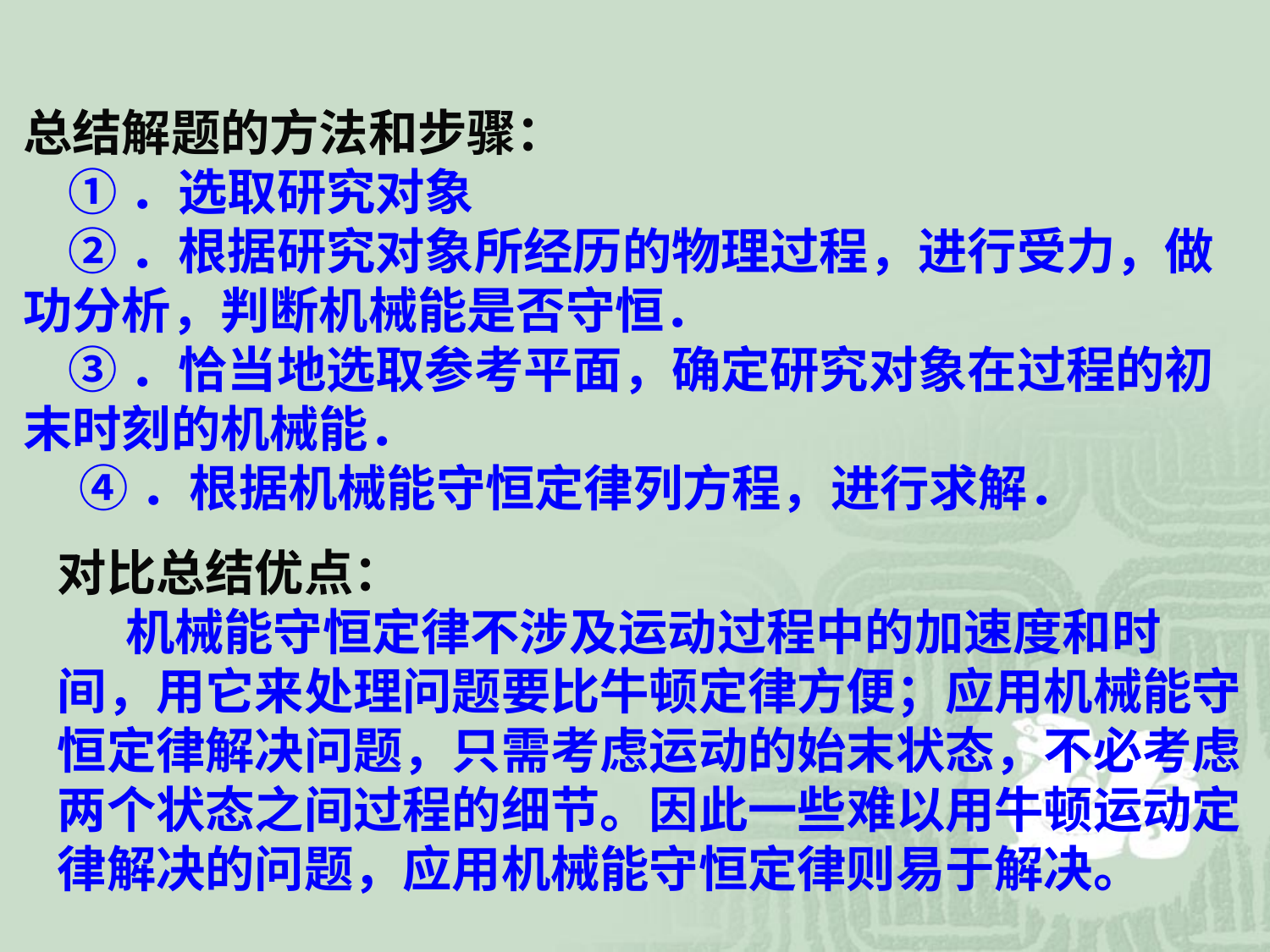

总结解题的方法和步骤：
    ①．选取研究对象
    ②．根据研究对象所经历的物理过程，进行受力，做功分析，判断机械能是否守恒．
    ③．恰当地选取参考平面，确定研究对象在过程的初末时刻的机械能．
     ④．根据机械能守恒定律列方程，进行求解．
对比总结优点：
     机械能守恒定律不涉及运动过程中的加速度和时间，用它来处理问题要比牛顿定律方便；应用机械能守恒定律解决问题，只需考虑运动的始末状态，不必考虑两个状态之间过程的细节。因此一些难以用牛顿运动定律解决的问题，应用机械能守恒定律则易于解决。